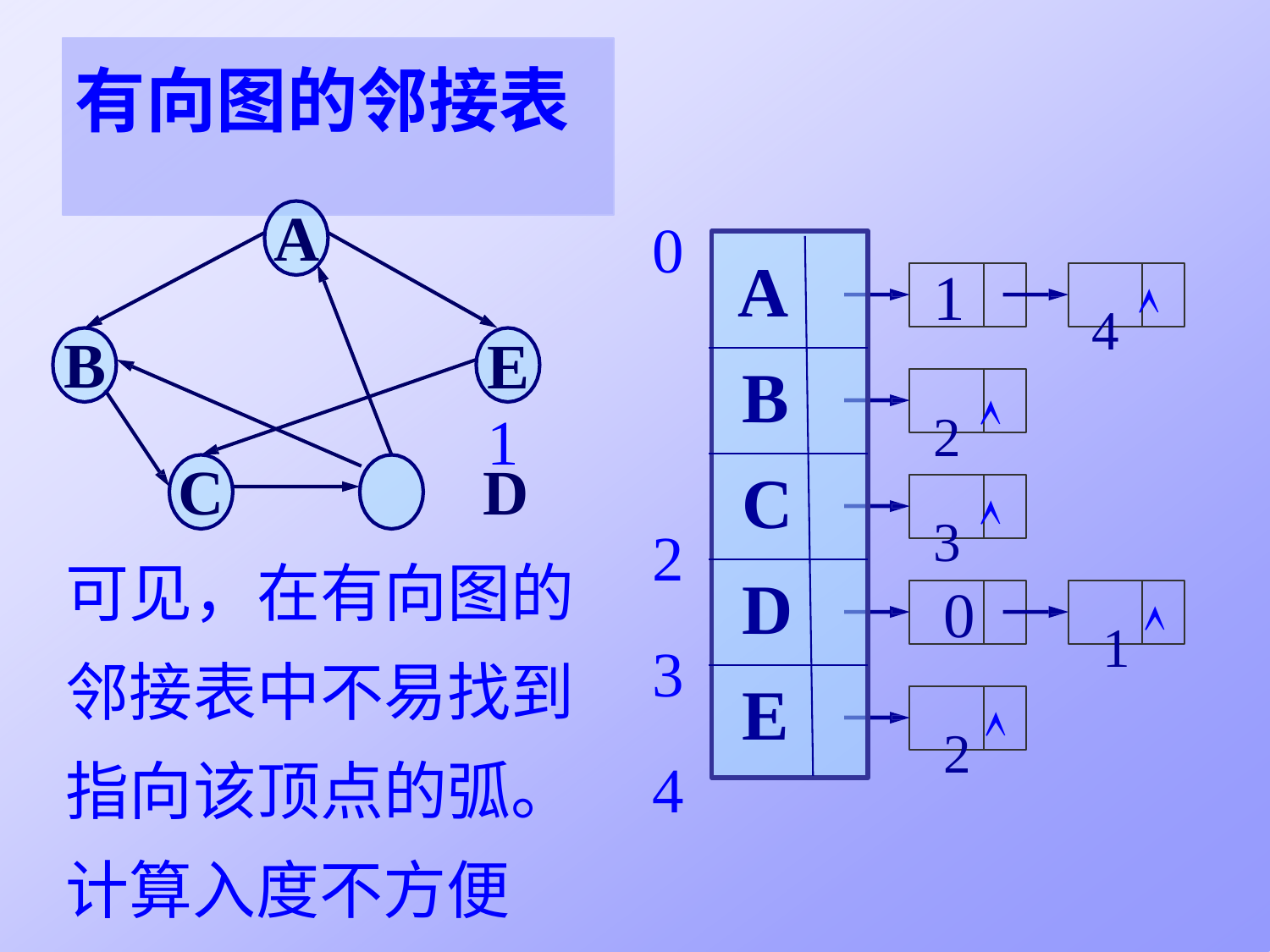

# 有向图的邻接表
0
E	1
2
3
4
A

4 ∧
A
1

B

B
2 ∧

C	D
可见，在有向图的 邻接表中不易找到 指向该顶点的弧。 计算入度不方便

3 ∧
C

1 ∧
D
0

2 ∧
E